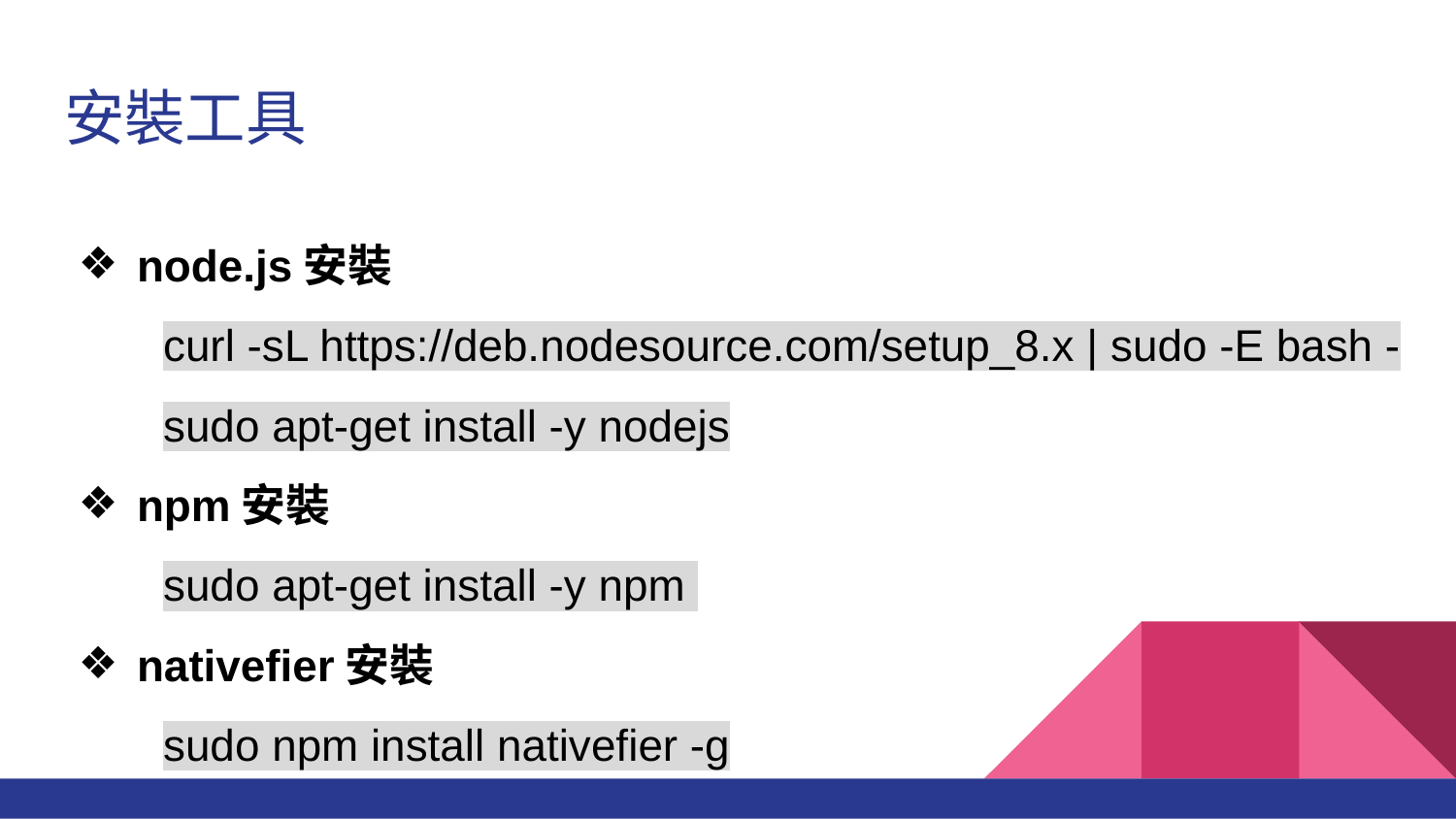

# 安裝工具
node.js安裝
        curl -sL https://deb.nodesource.com/setup_8.x | sudo -E bash -
        sudo apt-get install -y nodejs
npm安裝
        sudo apt-get install -y npm
nativefier安裝
        sudo npm install nativefier -g